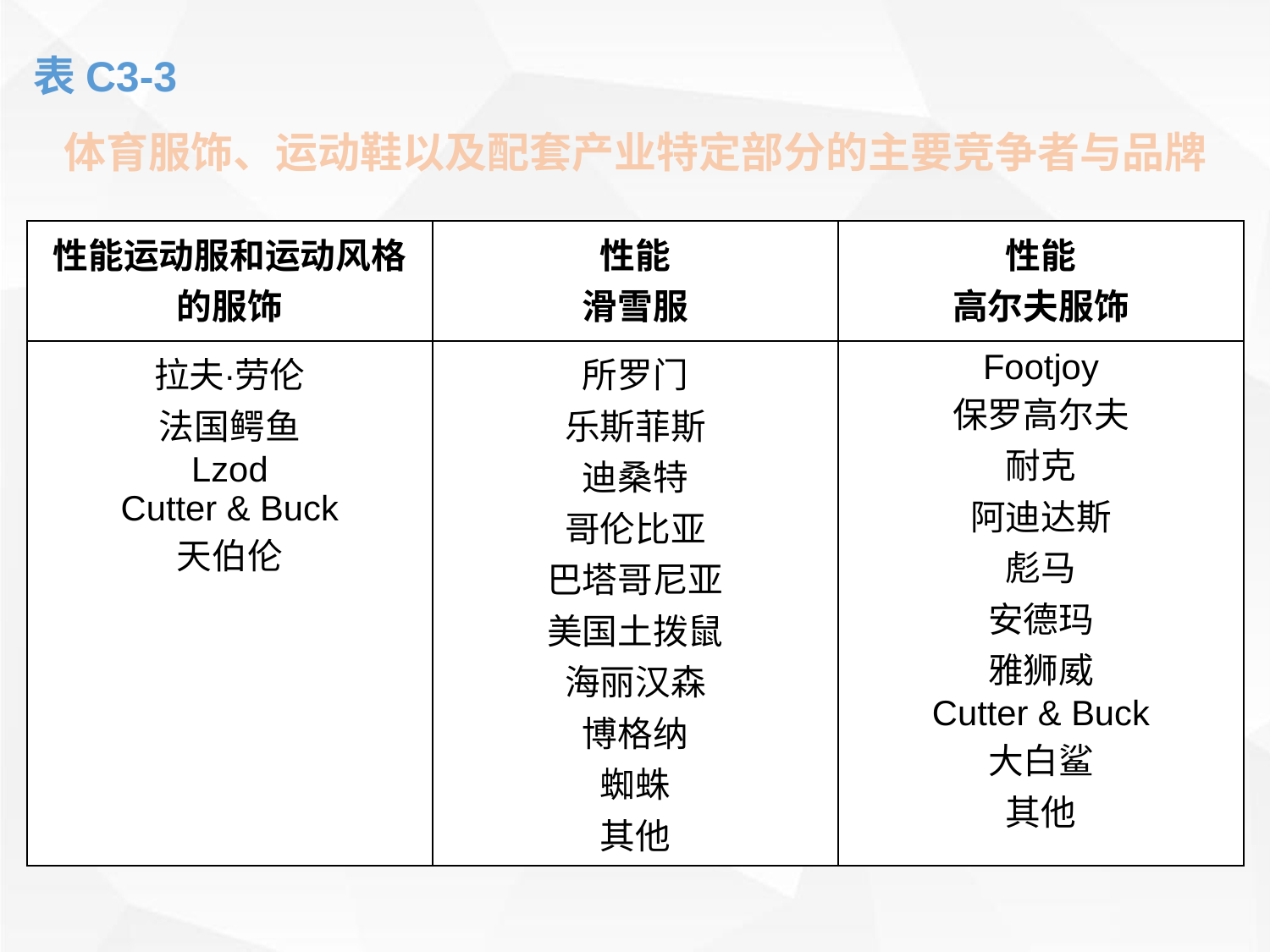

表C3-3
体育服饰、运动鞋以及配套产业特定部分的主要竞争者与品牌

| 性能运动服和运动风格的服饰 | 性能 滑雪服 | 性能 高尔夫服饰 |
| --- | --- | --- |
| 拉夫∙劳伦 法国鳄鱼 Lzod Cutter & Buck 天伯伦 | 所罗门 乐斯菲斯 迪桑特 哥伦比亚 巴塔哥尼亚 美国土拨鼠 海丽汉森 博格纳 蜘蛛 其他 | Footjoy 保罗高尔夫 耐克 阿迪达斯 彪马 安德玛 雅狮威 Cutter & Buck 大白鲨 其他 |